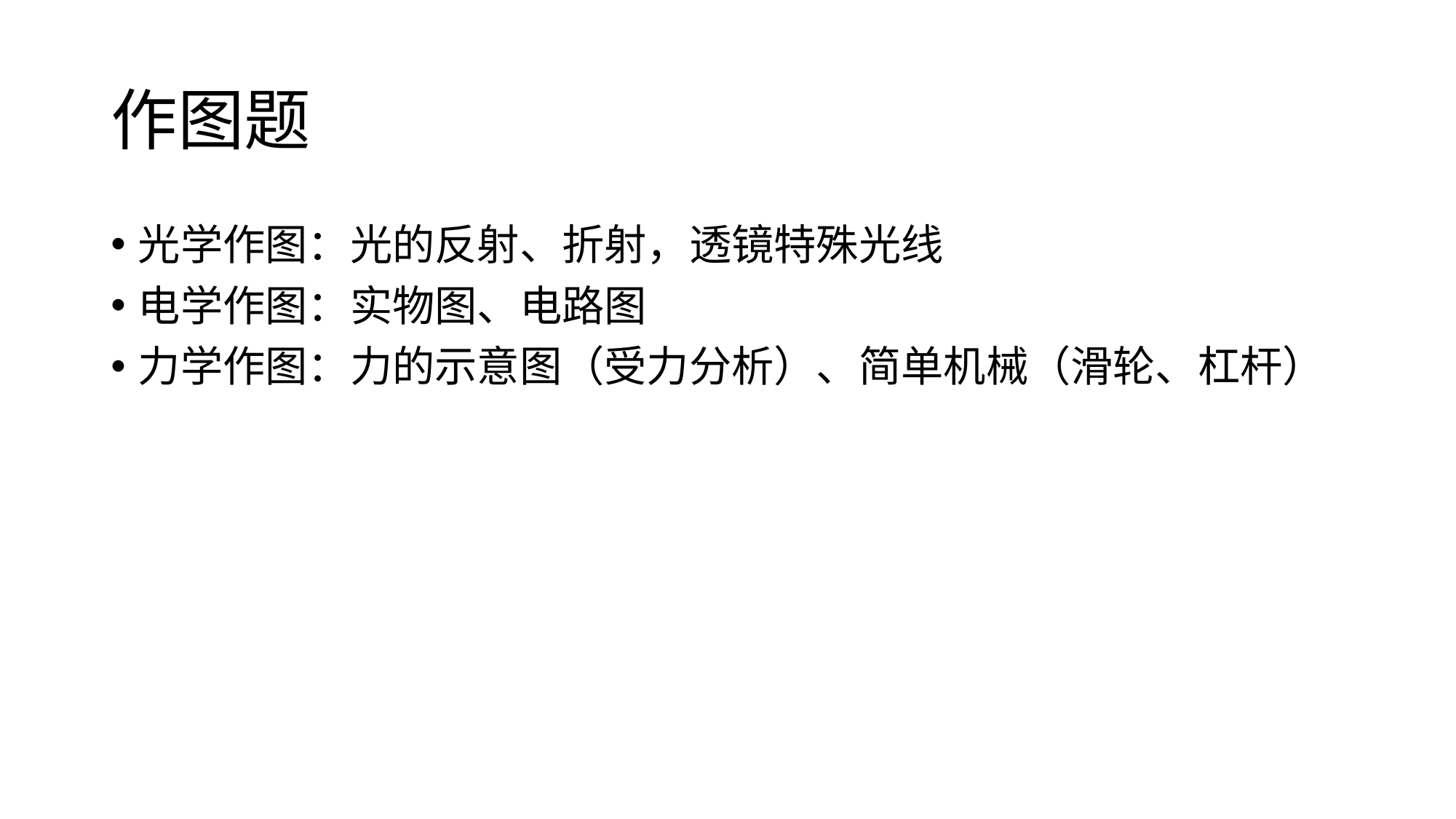

# 作图题
光学作图：光的反射、折射，透镜特殊光线
电学作图：实物图、电路图
力学作图：力的示意图（受力分析）、简单机械（滑轮、杠杆）